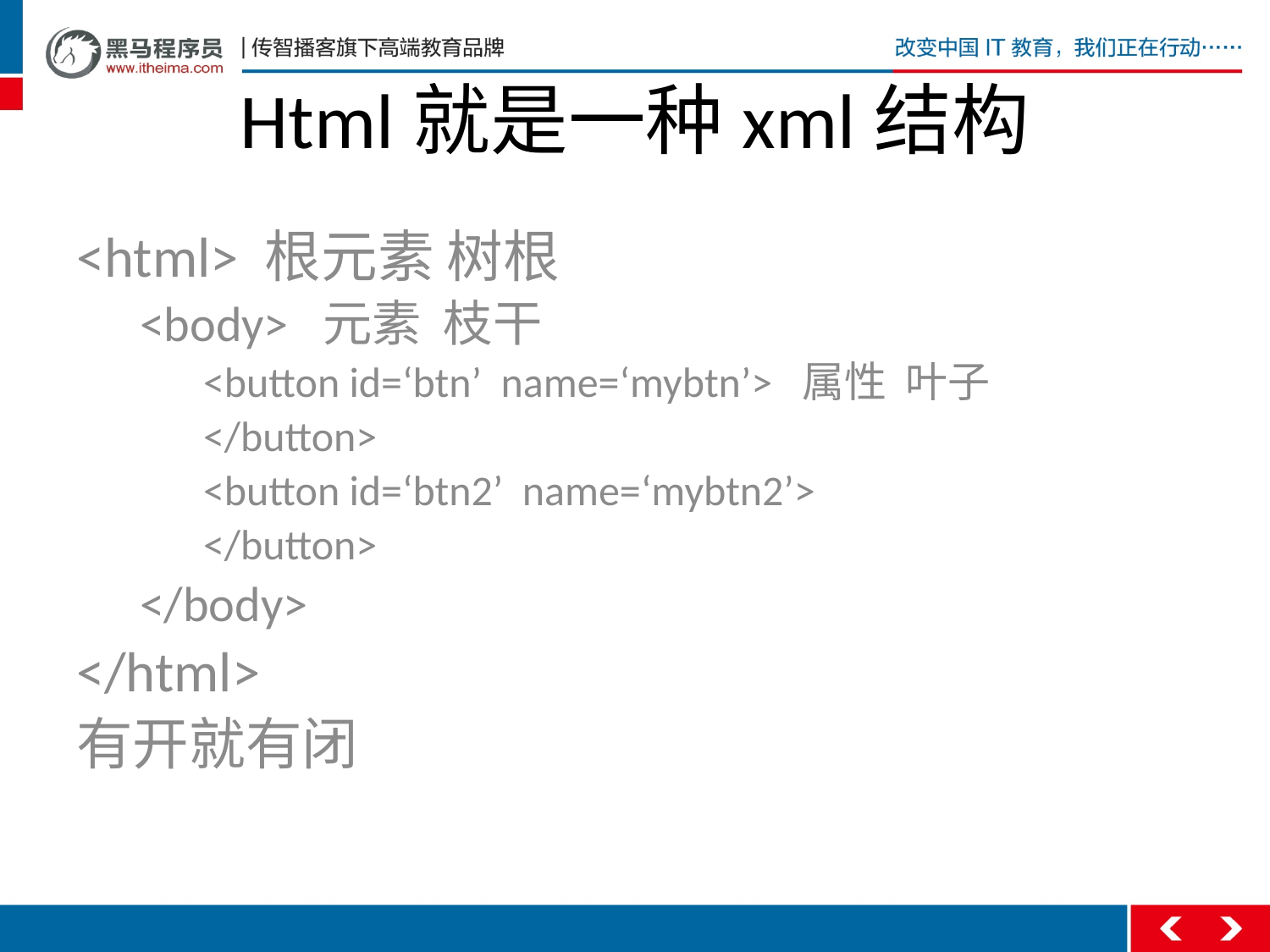

# Html就是一种xml结构
<html> 根元素 树根
<body>  元素  枝干
<button id=‘btn’  name=‘mybtn’>  属性  叶子
</button>
<button id=‘btn2’  name=‘mybtn2’>
</button>
</body>
</html>
有开就有闭